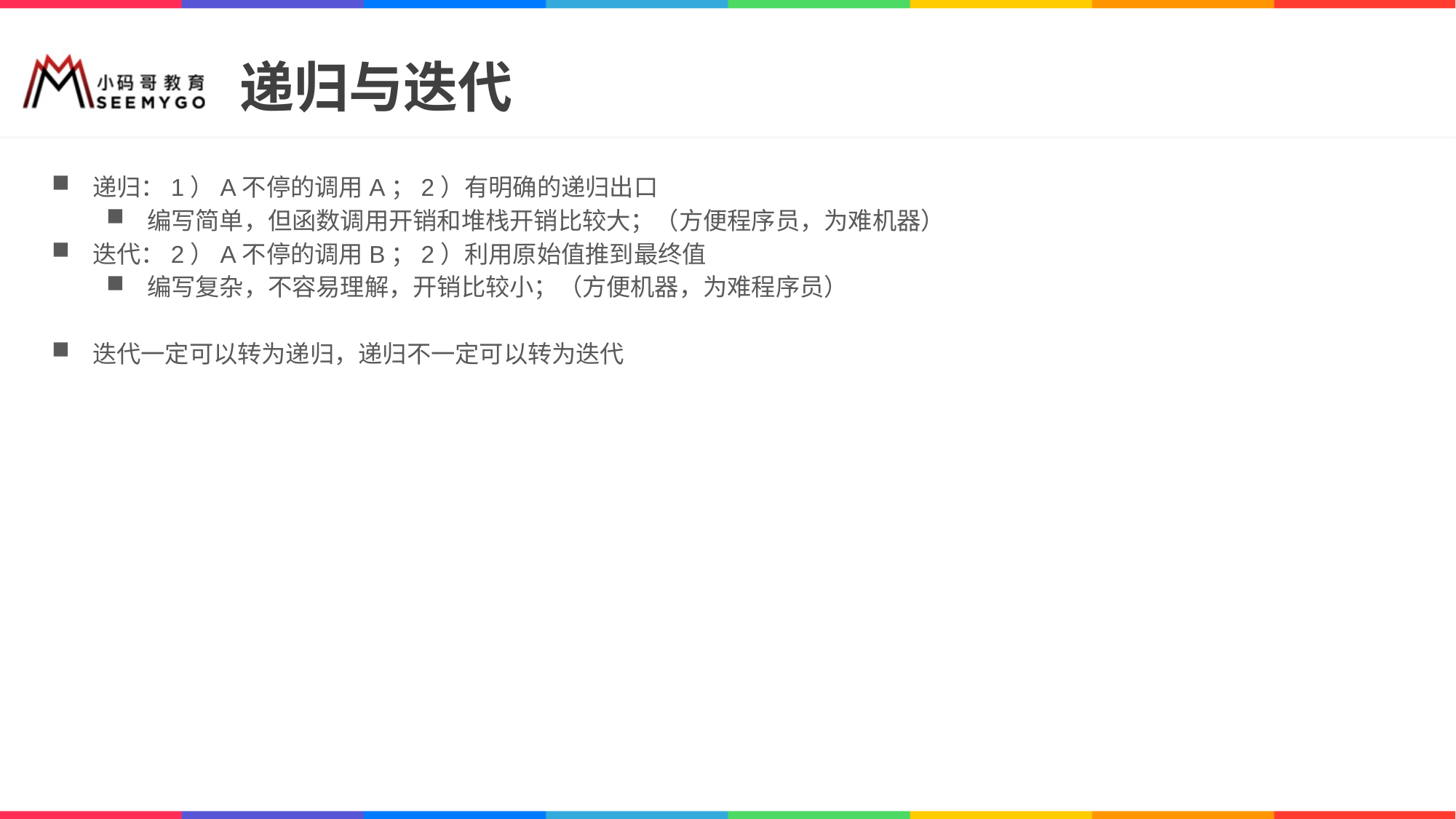

# 递归与迭代
递归：1）A不停的调用A；2）有明确的递归出口
编写简单，但函数调用开销和堆栈开销比较大；（方便程序员，为难机器）
迭代：2）A不停的调用B；2）利用原始值推到最终值
编写复杂，不容易理解，开销比较小；（方便机器，为难程序员）

迭代一定可以转为递归，递归不一定可以转为迭代